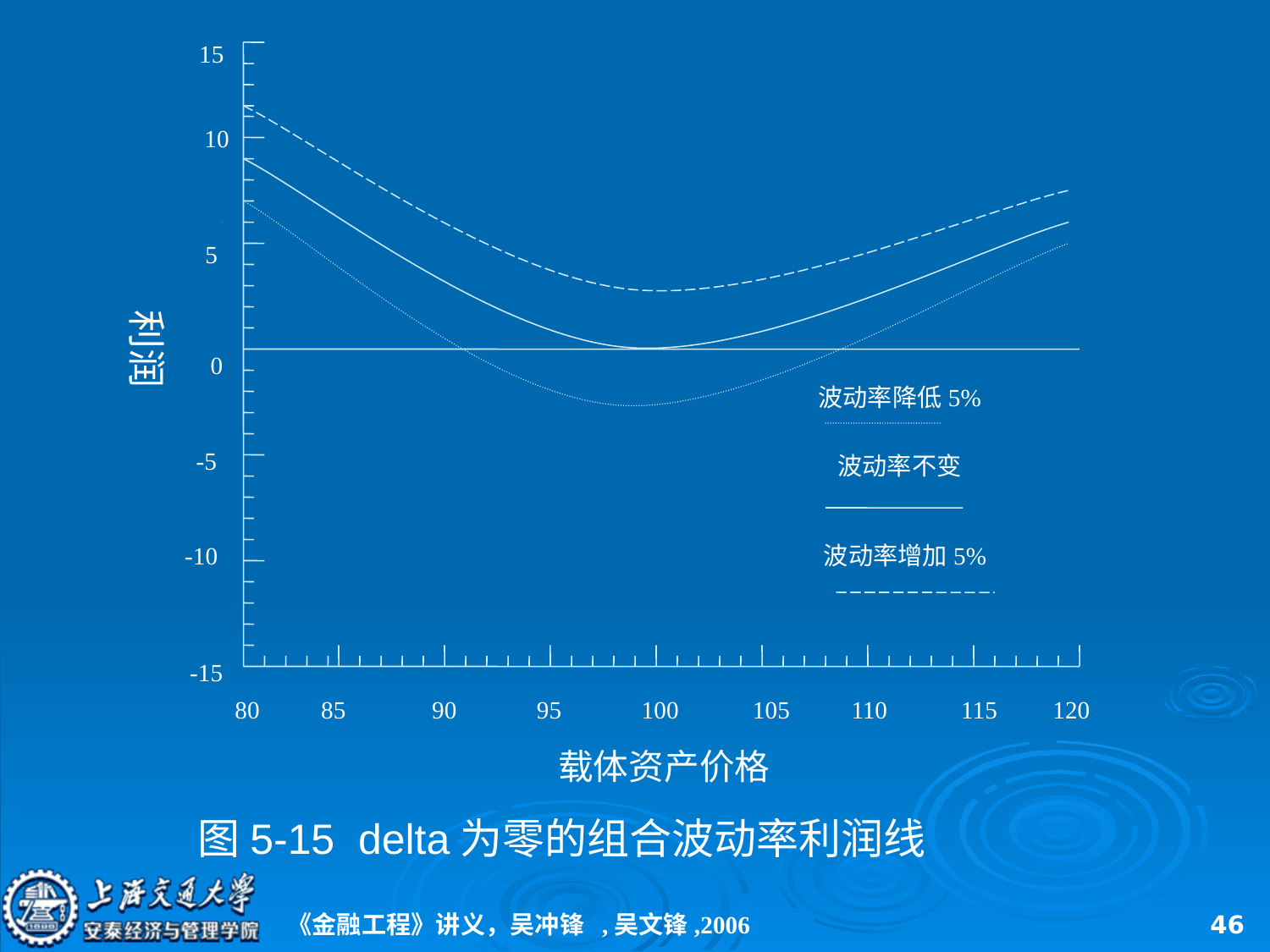

15

10

5

利润

0

波动率降低5%

-5
波动率不变

-10
波动率增加5%

-15

80          85              90             95             100            105          110            115         120
载体资产价格
图5-15  delta为零的组合波动率利润线